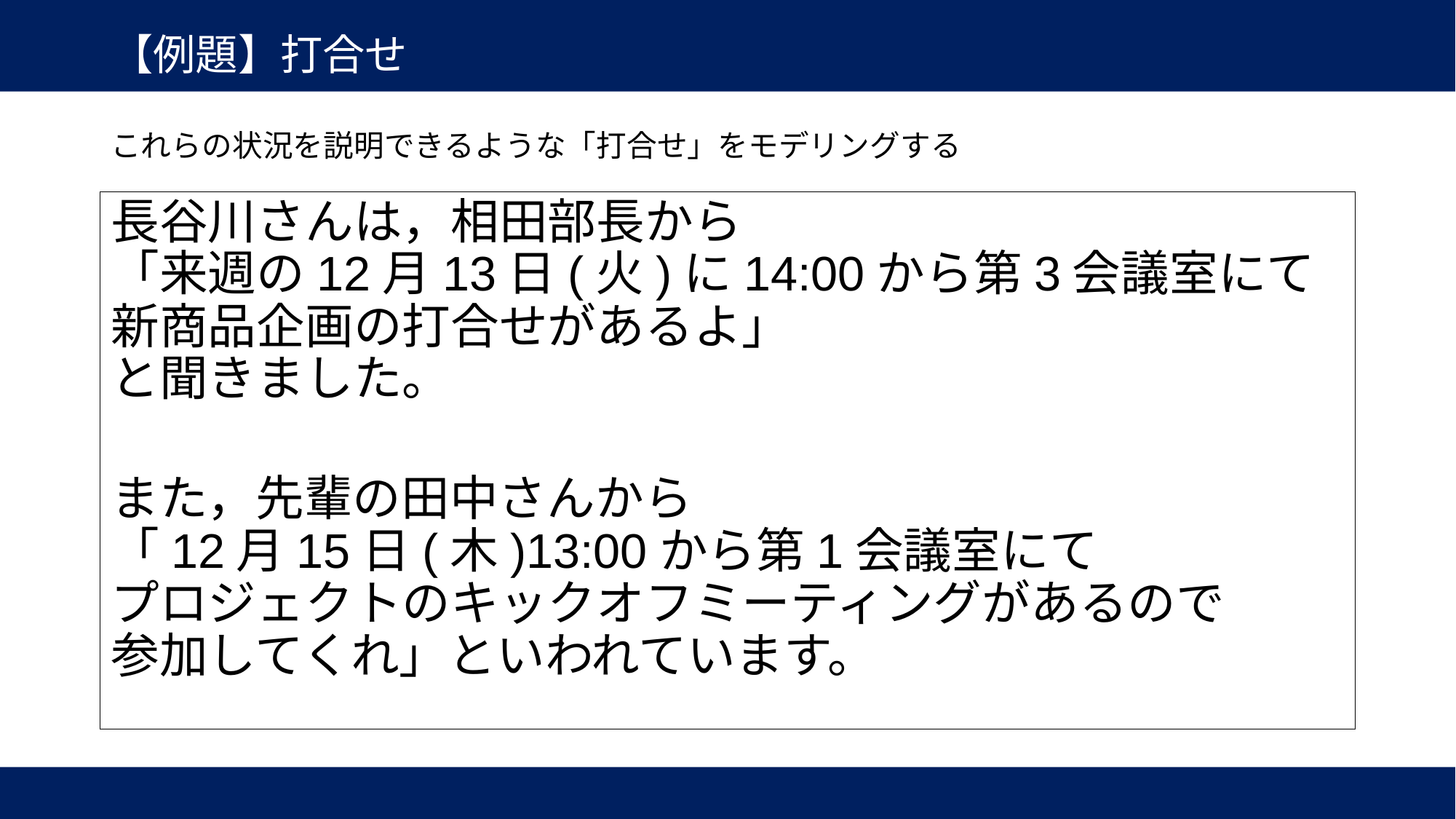

# 【例題】打合せ
これらの状況を説明できるような「打合せ」をモデリングする
長谷川さんは，相田部長から
「来週の12月13日(火)に14:00から第3会議室にて 新商品企画の打合せがあるよ」
と聞きました。
また，先輩の田中さんから
「12月15日(木)13:00から第1会議室にて
プロジェクトのキックオフミーティングがあるので
参加してくれ」といわれています。